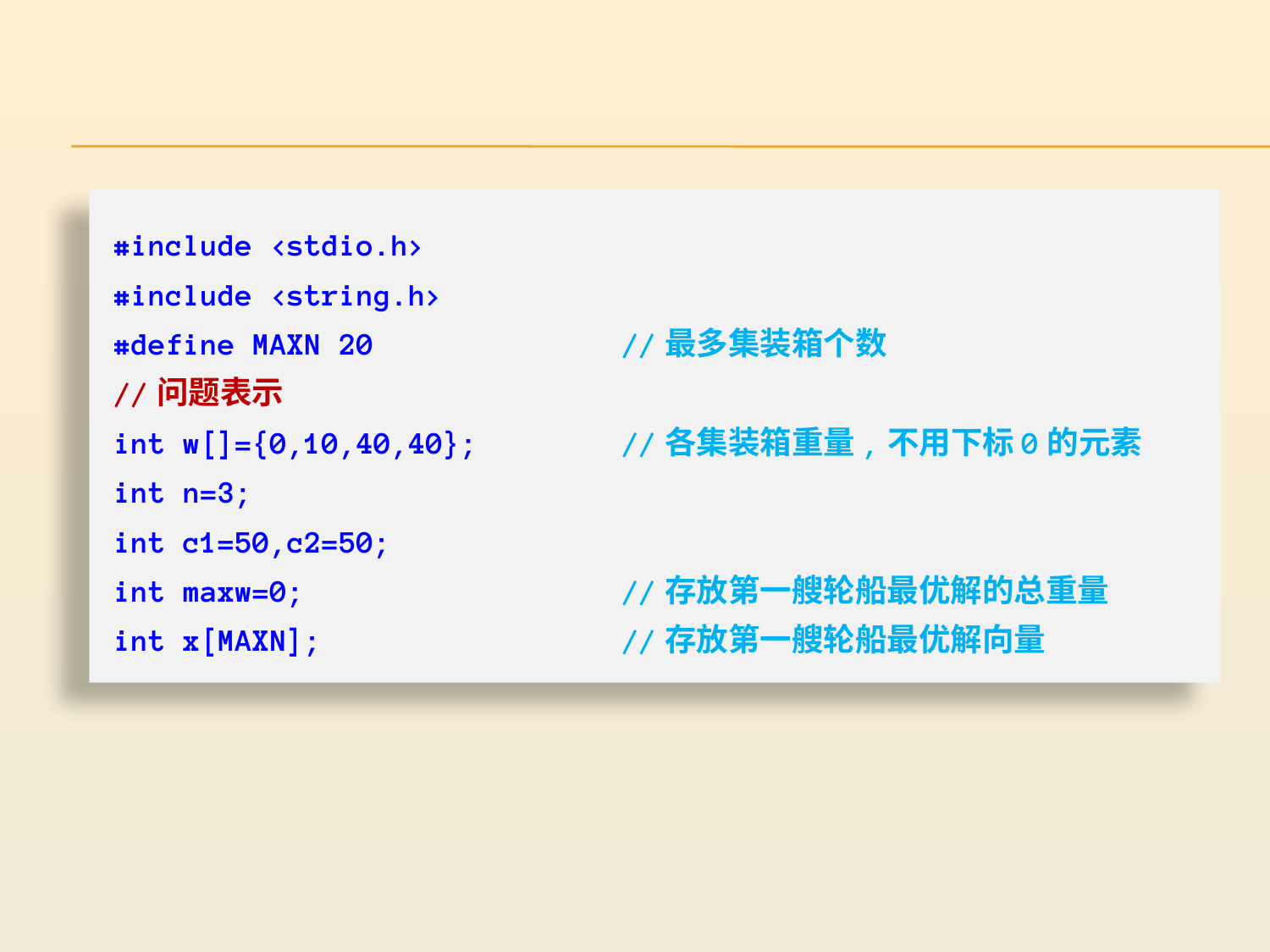

#include <stdio.h>
#include <string.h>
#define MAXN 20		//最多集装箱个数
//问题表示
int w[]={0,10,40,40};		//各集装箱重量,不用下标0的元素
int n=3;
int c1=50,c2=50;
int maxw=0;			//存放第一艘轮船最优解的总重量
int x[MAXN];			//存放第一艘轮船最优解向量